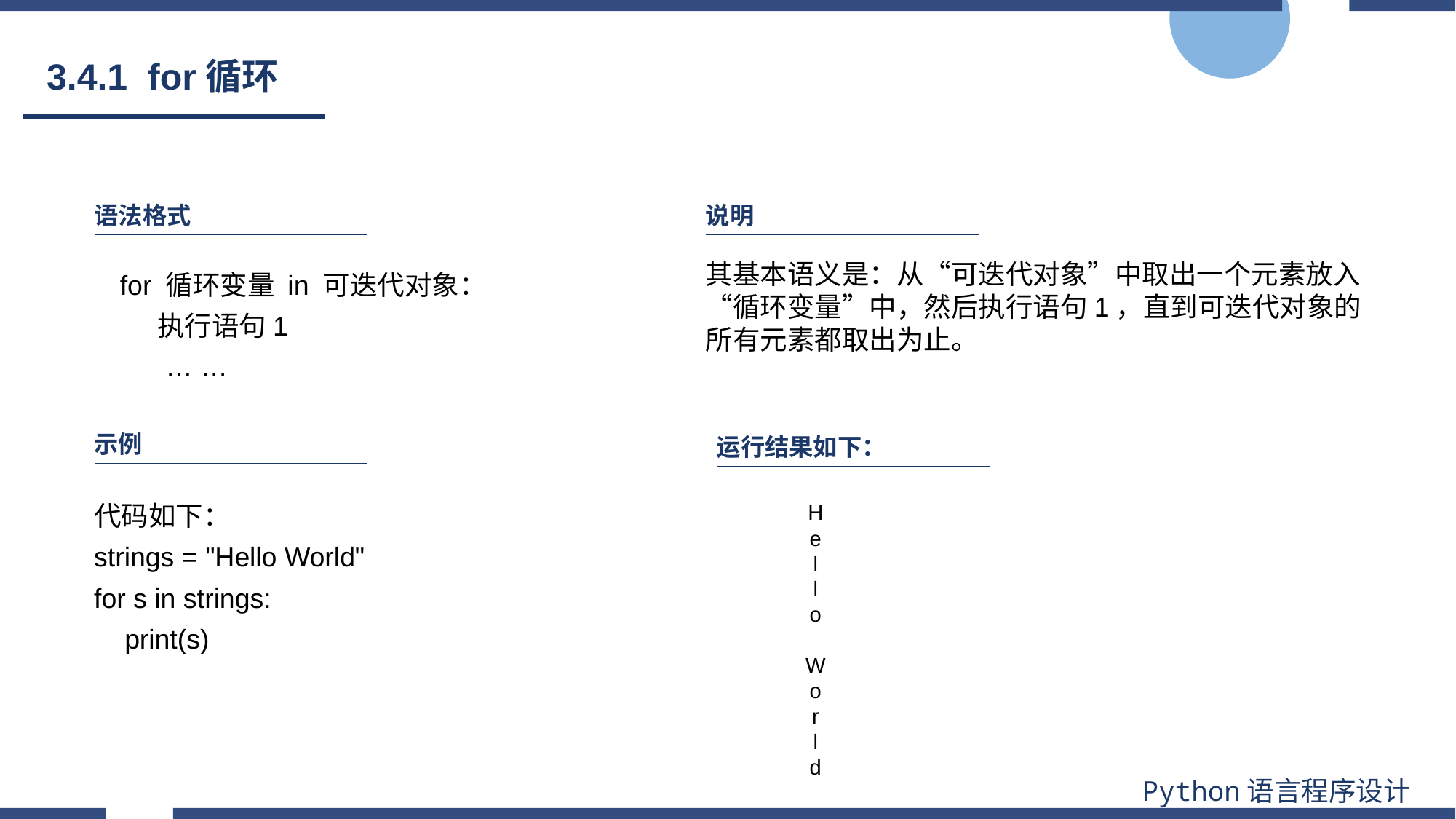

# 3.4.1  for循环
说明
语法格式
其基本语义是：从“可迭代对象”中取出一个元素放入“循环变量”中，然后执行语句1，直到可迭代对象的所有元素都取出为止。
for 循环变量 in 可迭代对象：
     执行语句1
      … …
示例
运行结果如下：

H
e
l
l
o

W
o
r
l
d
代码如下：
strings = "Hello World"
for s in strings:
    print(s)